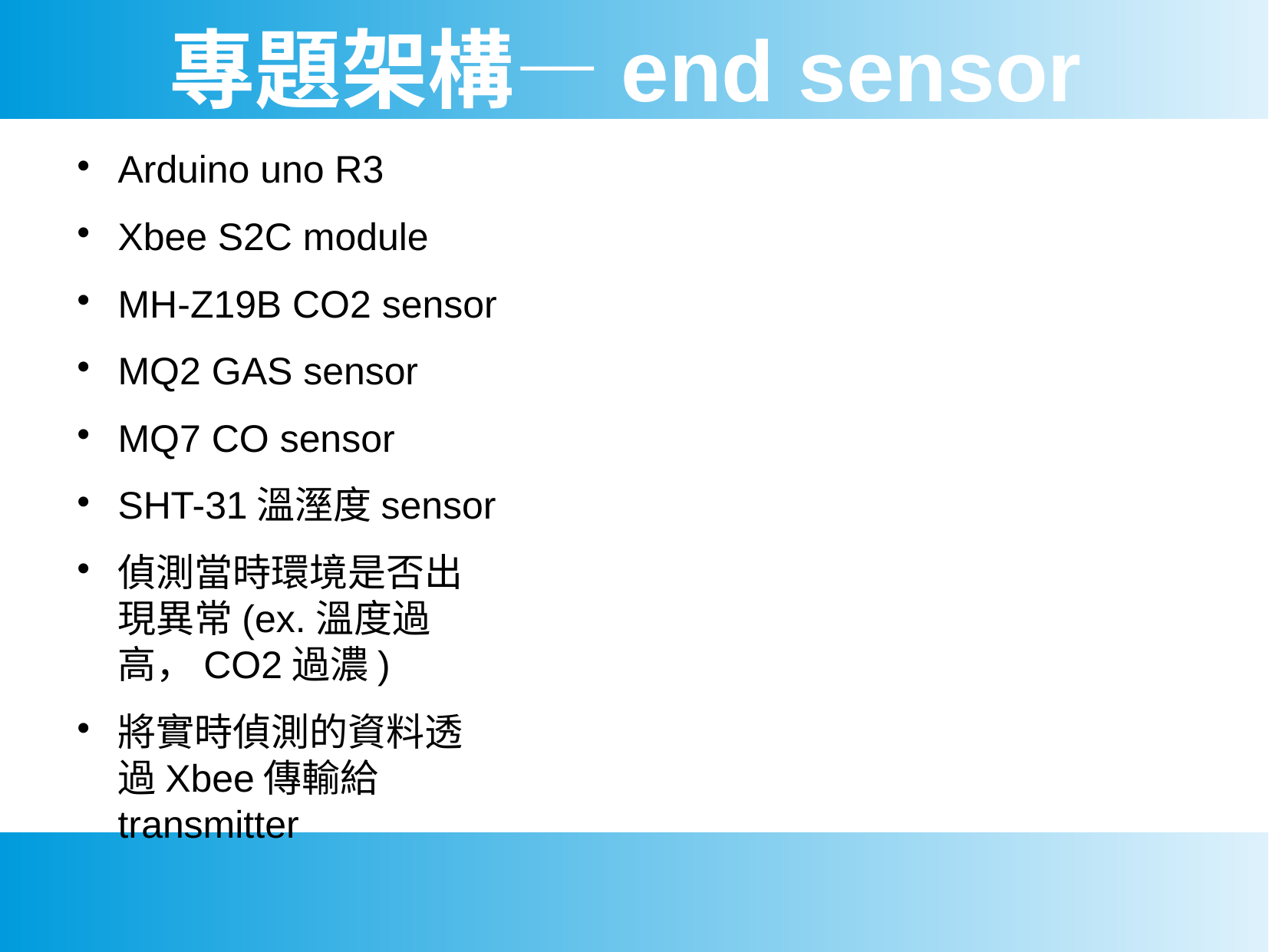

專題架構―end sensor
Arduino uno R3
Xbee S2C module
MH-Z19B CO2 sensor
MQ2 GAS sensor
MQ7 CO sensor
SHT-31溫溼度sensor
偵測當時環境是否出現異常(ex.溫度過高，CO2過濃)
將實時偵測的資料透過Xbee傳輸給transmitter